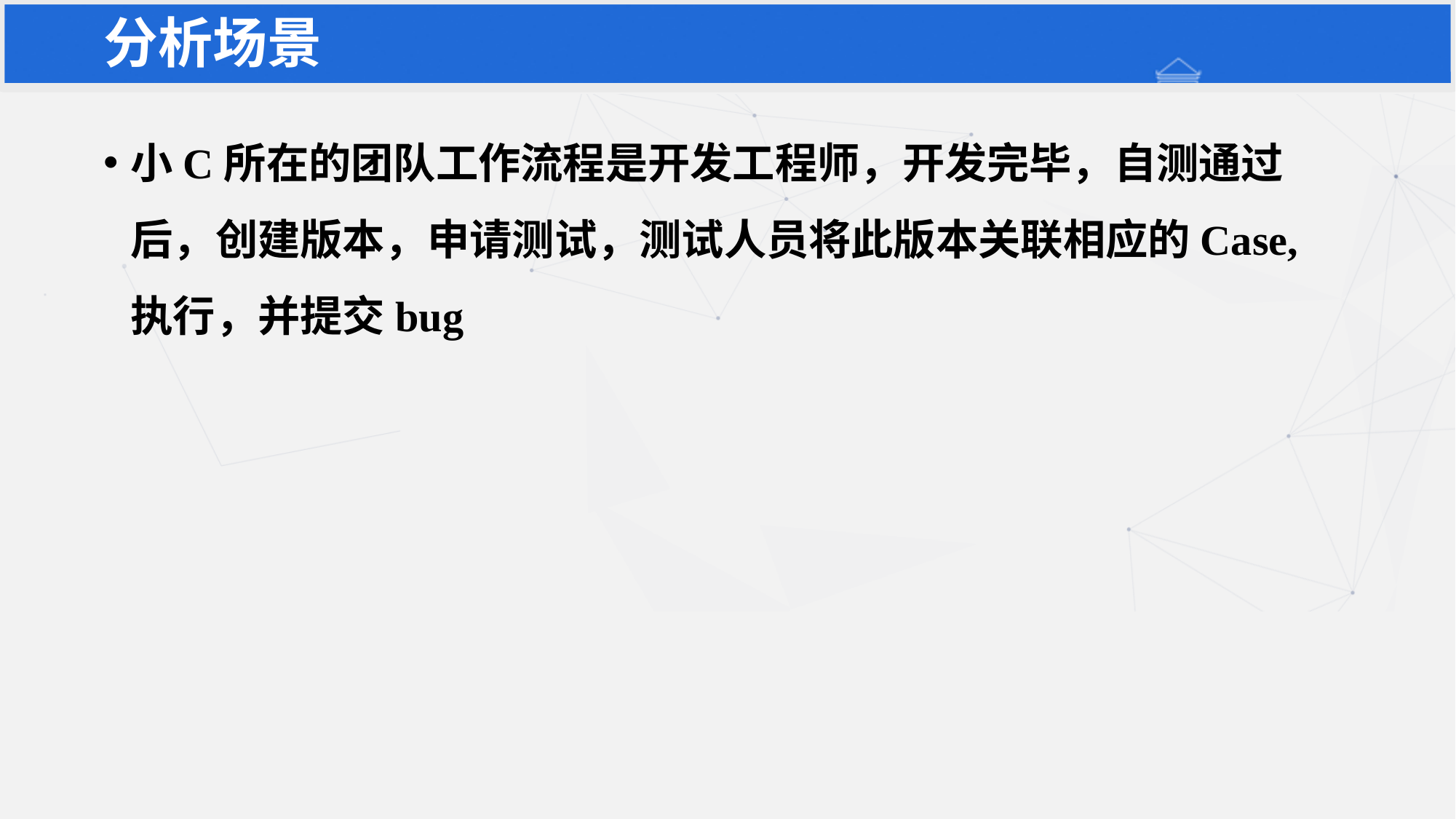

分析场景
小C所在的团队工作流程是开发工程师，开发完毕，自测通过后，创建版本，申请测试，测试人员将此版本关联相应的Case,执行，并提交bug